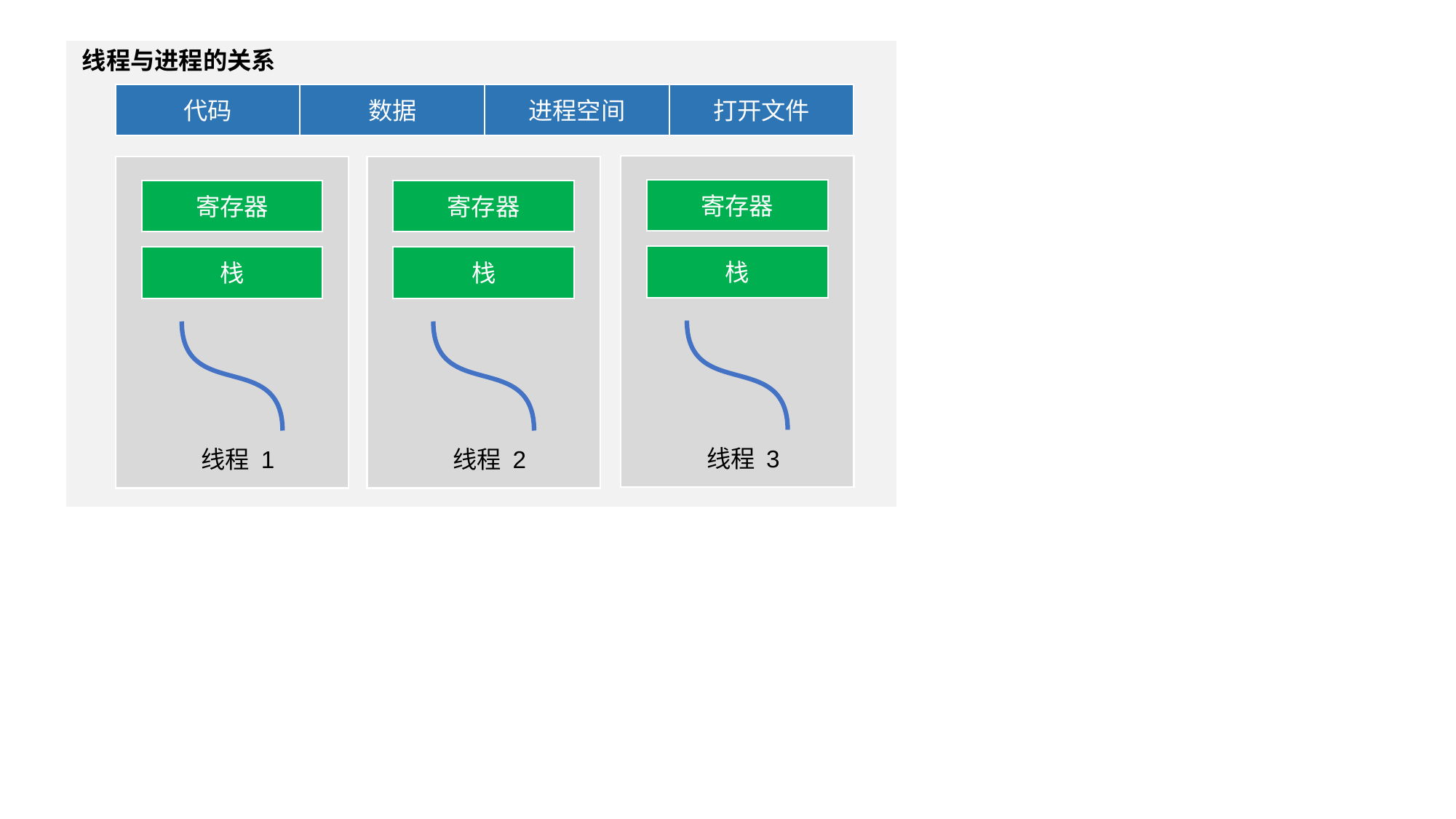

线程与进程的关系
代码
数据
进程空间
打开文件

寄存器
寄存器
寄存器
栈
栈
栈
线程 3
线程 1
线程 2